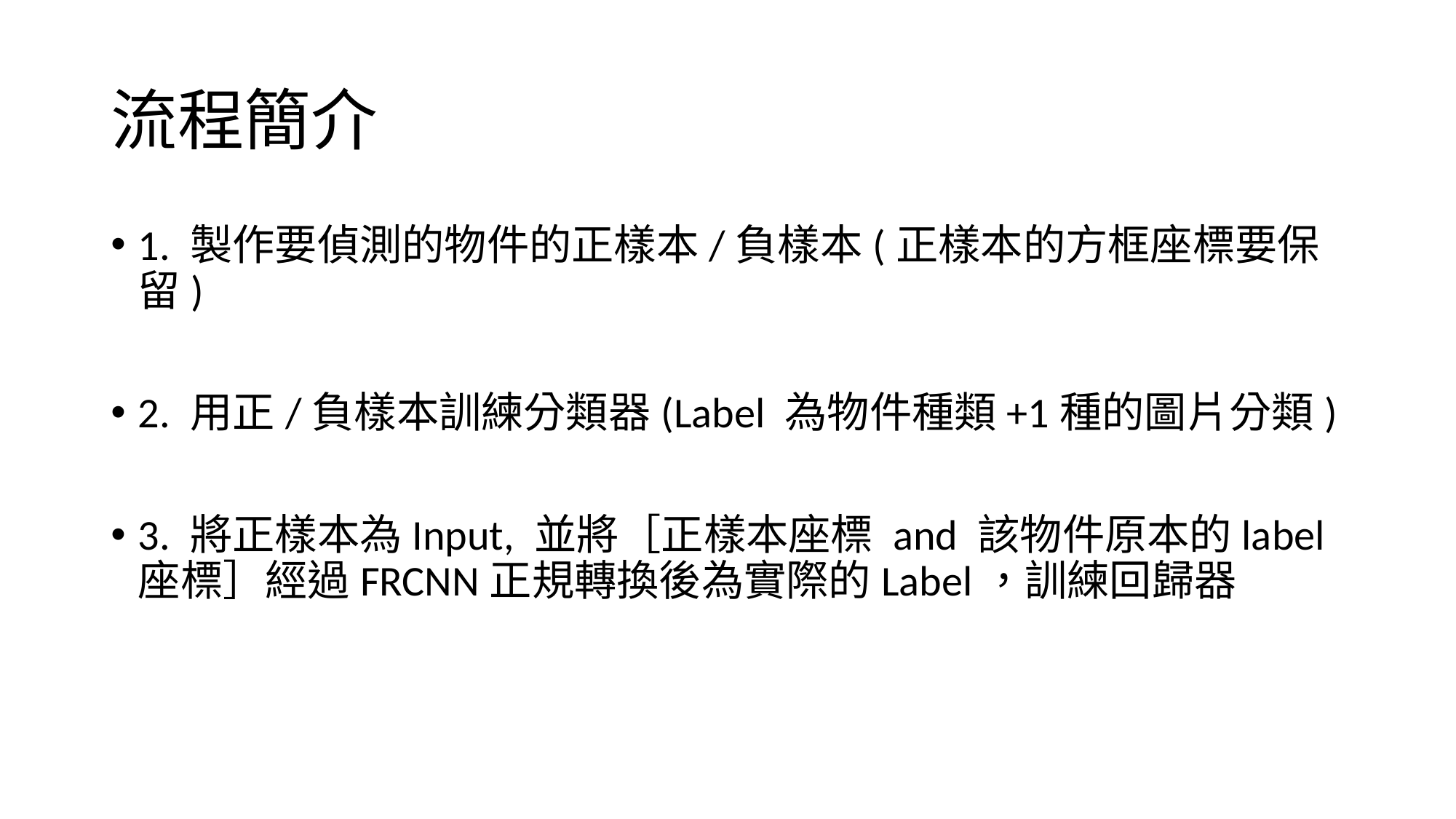

# 流程簡介
1. 製作要偵測的物件的正樣本/負樣本(正樣本的方框座標要保留)

2. 用正/負樣本訓練分類器(Label 為物件種類+1種的圖片分類)

3. 將正樣本為Input, 並將［正樣本座標 and 該物件原本的label座標］經過FRCNN正規轉換後為實際的Label，訓練回歸器